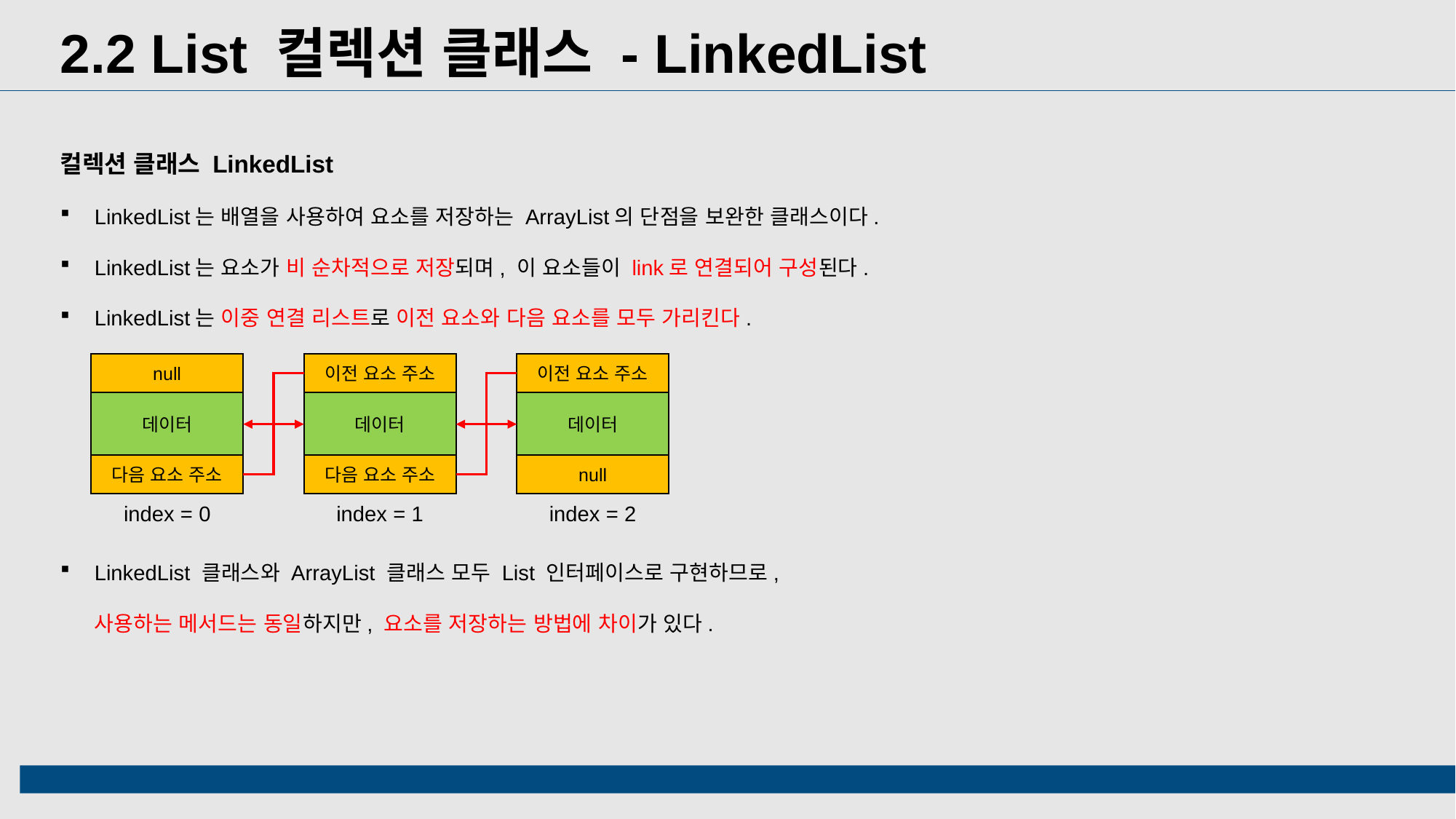

2.2 List 컬렉션 클래스 - LinkedList
컬렉션 클래스 LinkedList
LinkedList는 배열을 사용하여 요소를 저장하는 ArrayList의 단점을 보완한 클래스이다.
LinkedList는 요소가 비 순차적으로 저장되며, 이 요소들이 link로 연결되어 구성된다.
LinkedList는 이중 연결 리스트로 이전 요소와 다음 요소를 모두 가리킨다.

LinkedList 클래스와 ArrayList 클래스 모두 List 인터페이스로 구현하므로,                      사용하는 메서드는 동일하지만, 요소를 저장하는 방법에 차이가 있다.
null
데이터
다음 요소 주소
index = 0
이전 요소 주소
데이터
다음 요소 주소
index = 1
이전 요소 주소
데이터
null
index = 2